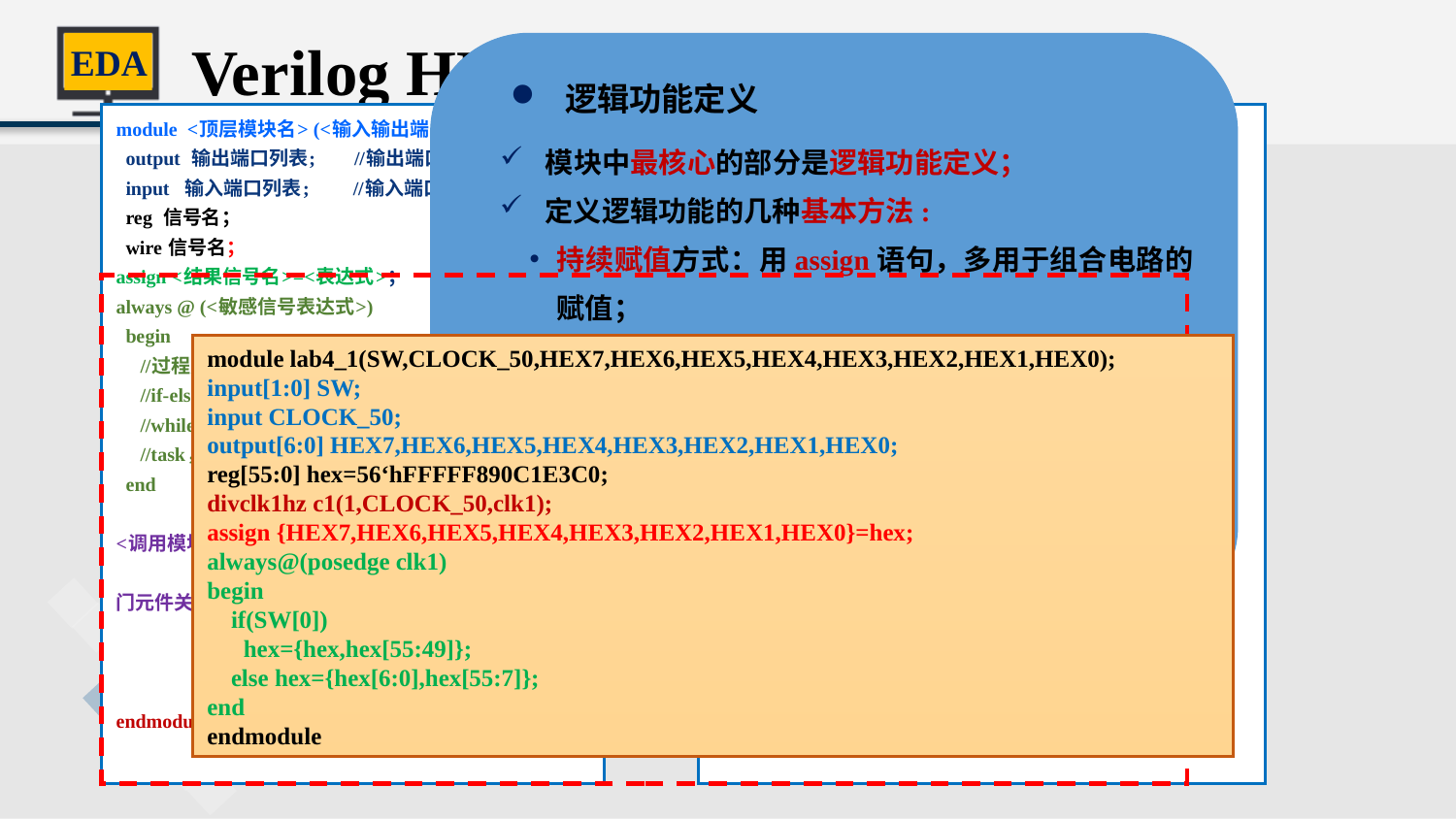

Verilog HDL模板
逻辑功能定义
模块中最核心的部分是逻辑功能定义；
定义逻辑功能的几种基本方法:
持续赋值方式：用assign语句，多用于组合电路的赋值；
过程定义方式：用always过程语句，可描述组合电路和时序电路；
结构描述方式：调用元件（元件例化），调用元件的方法类似于在电路图输入方式下调入图形符号来完成设计，这种方法侧重于电路的结构描述。
 如 and  a1（out1，ina，inb） 。
module  <顶层模块名> (<输入输出端口列表>);
  output  输出端口列表;        //输出端口声明
  input   输入端口列表;         //输入端口声明
  reg  信号名；
  wire 信号名；
assign <结果信号名>=<表达式>；
always @ (<敏感信号表达式>)
  begin
     //过程赋值
     //if-else，case语句
     //while，repeat，for循环语句
     //task，function调用
  end

<调用模块名> <例化模块名> (<端口列表port_list >);

门元件关键字 <例化门元件名> (<端口列表port_list>);

endmodule

module count60(qout,cout,data,load,cin,reset,clk);
output[7:0] qout;   output cout;
input[7:0] data;      input load,cin,clk,reset;

reg[7:0] qout;

always @(posedge clk)
  begin
    if (reset)  qout<=0;
    else  if(load)	qout<=data;
             else  if(cin)    begin
                            if(qout[3:0]==9) begin
                               qout[3:0]<=0;
                              if (qout[7:4]==5)
                                 qout[7:4]<=0;
                              else
                                qout[7:4]<=qout[7:4]+1;
                                                          end
    else
    qout[3:0]<=qout[3:0]+1;
                                    end
  end
assign cout=((qout==8'h59)&cin)?1:0;
endmodule

module lab4_1(SW,CLOCK_50,HEX7,HEX6,HEX5,HEX4,HEX3,HEX2,HEX1,HEX0);
input[1:0] SW;
input CLOCK_50;
output[6:0] HEX7,HEX6,HEX5,HEX4,HEX3,HEX2,HEX1,HEX0;
reg[55:0] hex=56‘hFFFFF890C1E3C0;
divclk1hz c1(1,CLOCK_50,clk1);
assign {HEX7,HEX6,HEX5,HEX4,HEX3,HEX2,HEX1,HEX0}=hex;
always@(posedge clk1)
begin
    if(SW[0])
      hex={hex,hex[55:49]};
    else hex={hex[6:0],hex[55:7]};
end
endmodule